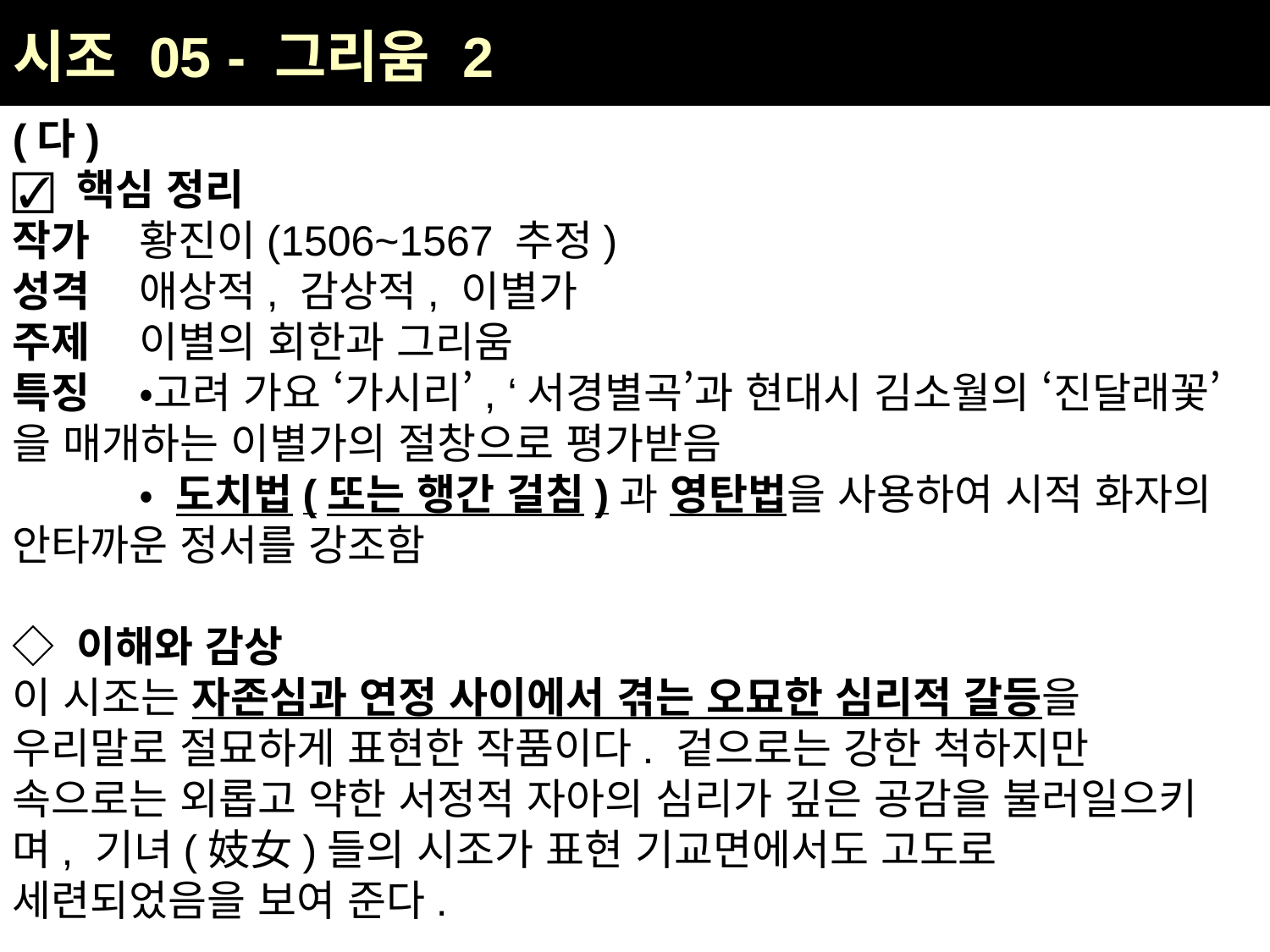

| 시조 05 - 그리움 2 |
| --- |
(다)
☑ 핵심 정리
작가	황진이(1506~1567 추정)
성격	애상적, 감상적, 이별가
주제	이별의 회한과 그리움
특징	•고려 가요 ‘가시리’, ‘서경별곡’과 현대시 김소월의 ‘진달래꽃’을 매개하는 이별가의 절창으로 평가받음
	• 도치법(또는 행간 걸침)과 영탄법을 사용하여 시적 화자의 안타까운 정서를 강조함

◇ 이해와 감상
이 시조는 자존심과 연정 사이에서 겪는 오묘한 심리적 갈등을 우리말로 절묘하게 표현한 작품이다. 겉으로는 강한 척하지만 속으로는 외롭고 약한 서정적 자아의 심리가 깊은 공감을 불러일으키며, 기녀(妓女)들의 시조가 표현 기교면에서도 고도로 세련되었음을 보여 준다.